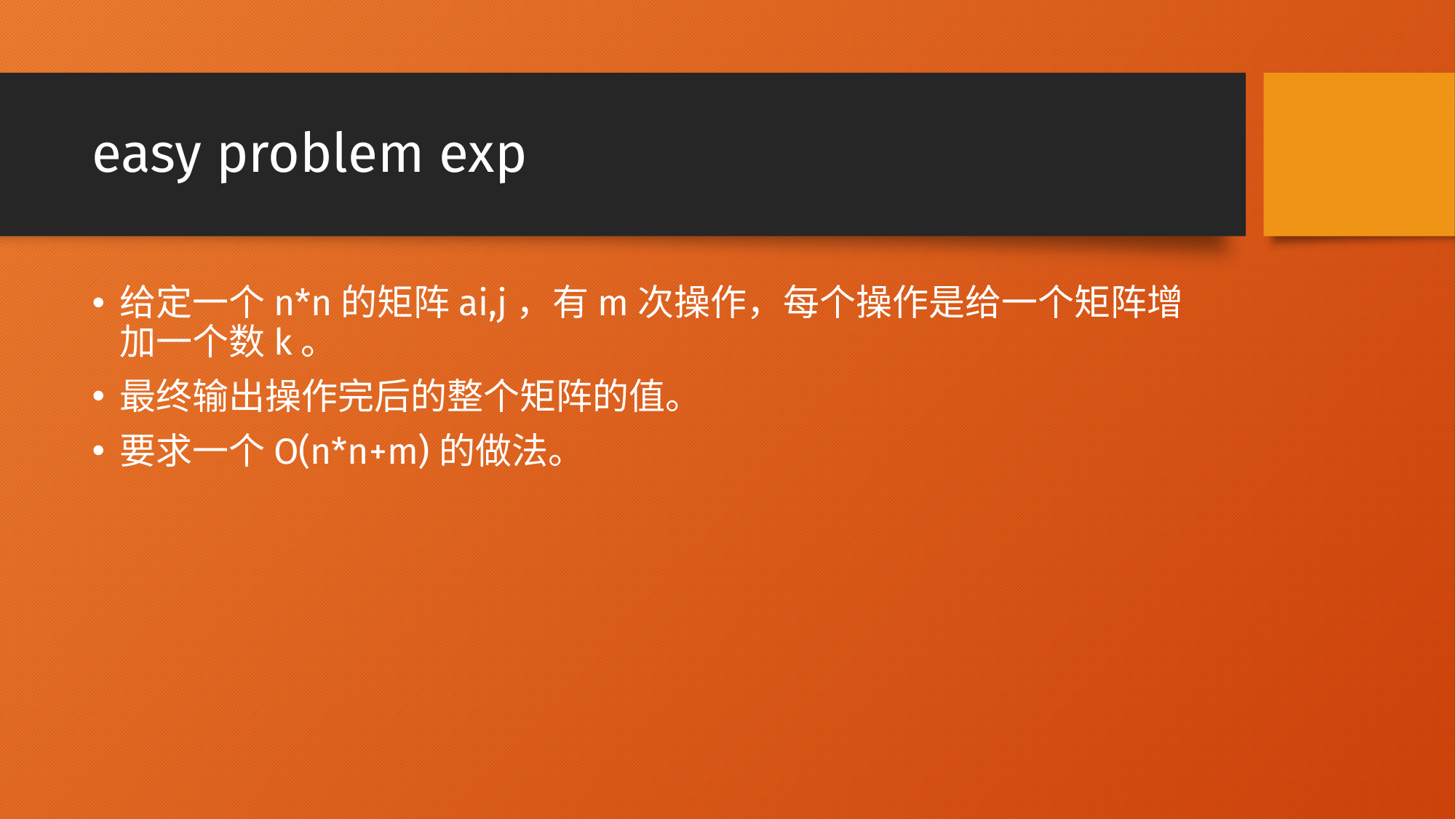

# easy problem exp
给定一个n*n的矩阵ai,j，有m次操作，每个操作是给一个矩阵增加一个数k。
最终输出操作完后的整个矩阵的值。
要求一个O(n*n+m)的做法。